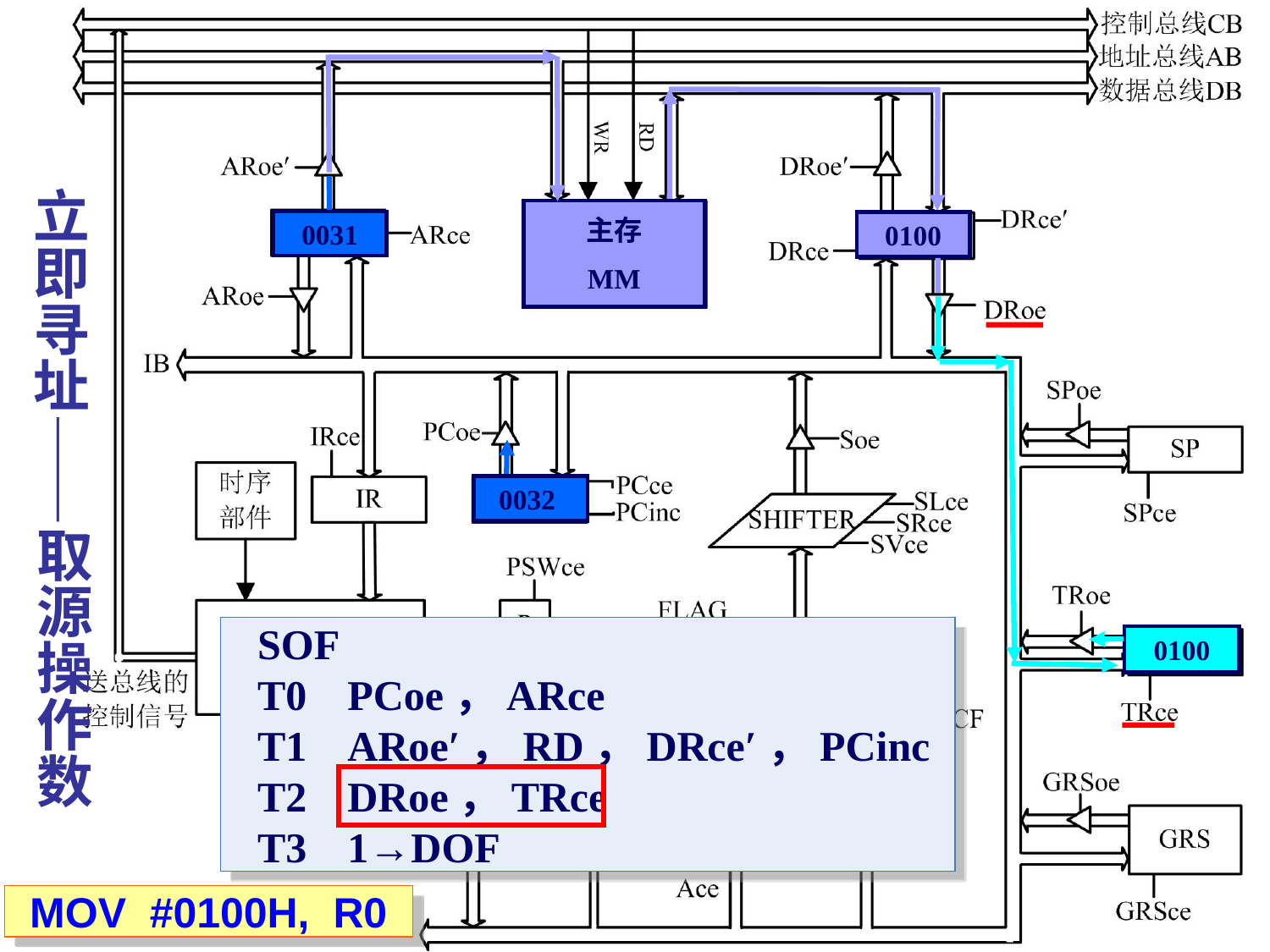

# 立即寻址——取源操作数

主存
MM
0031
0100

0032
SOF
T0	PCoe，ARce
T1	ARoe′，RD，DRce′，PCinc
T2	DRoe，TRce
T3	1→DOF
0100

MOV  #0100H,  R0
33